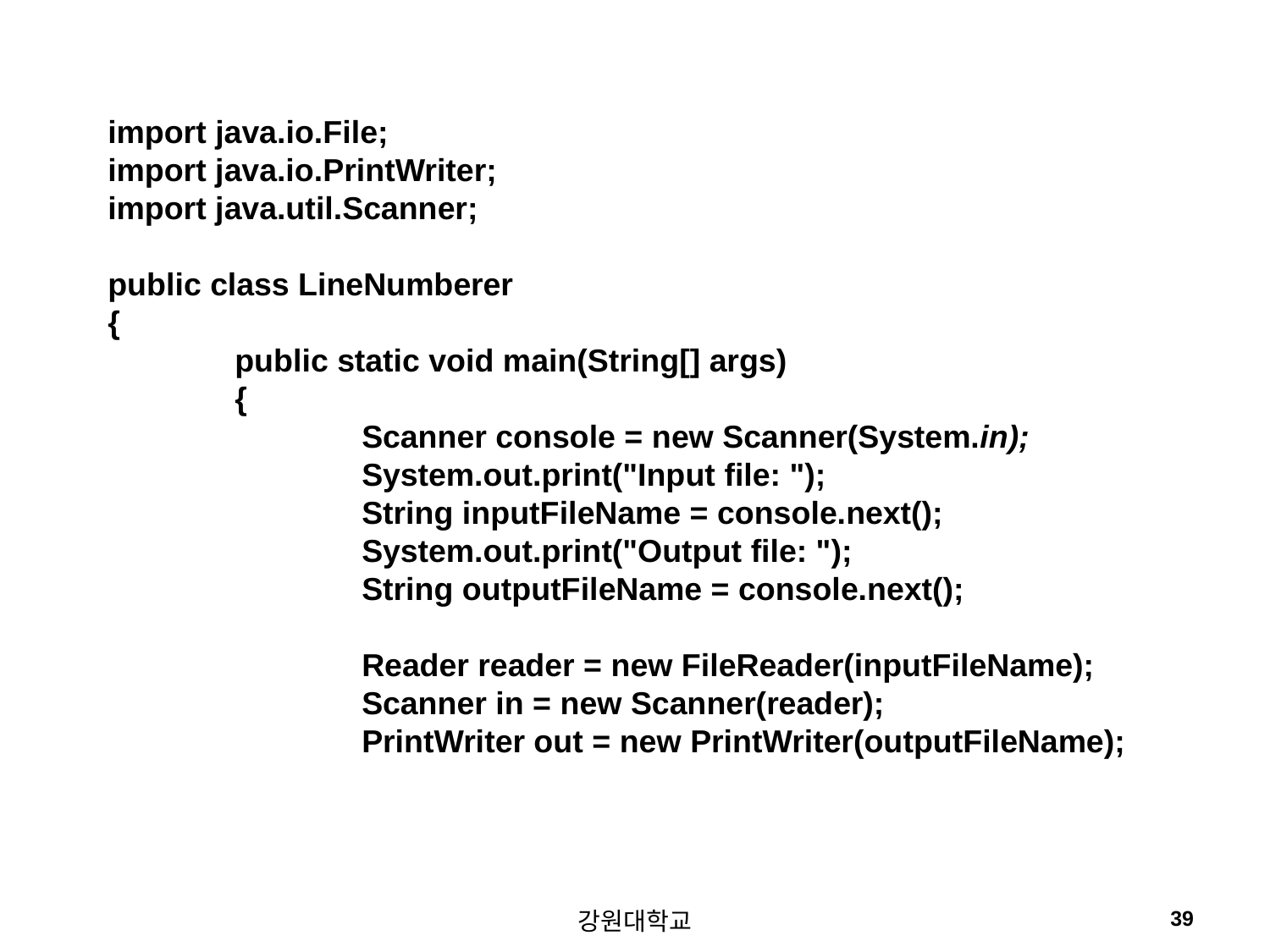

import java.io.File;
import java.io.PrintWriter;
import java.util.Scanner;

public class LineNumberer
{
	public static void main(String[] args)
	{
		Scanner console = new Scanner(System.in);
		System.out.print("Input file: ");
		String inputFileName = console.next();
		System.out.print("Output file: ");
		String outputFileName = console.next();

		Reader reader = new FileReader(inputFileName);
		Scanner in = new Scanner(reader);
		PrintWriter out = new PrintWriter(outputFileName);
강원대학교
39